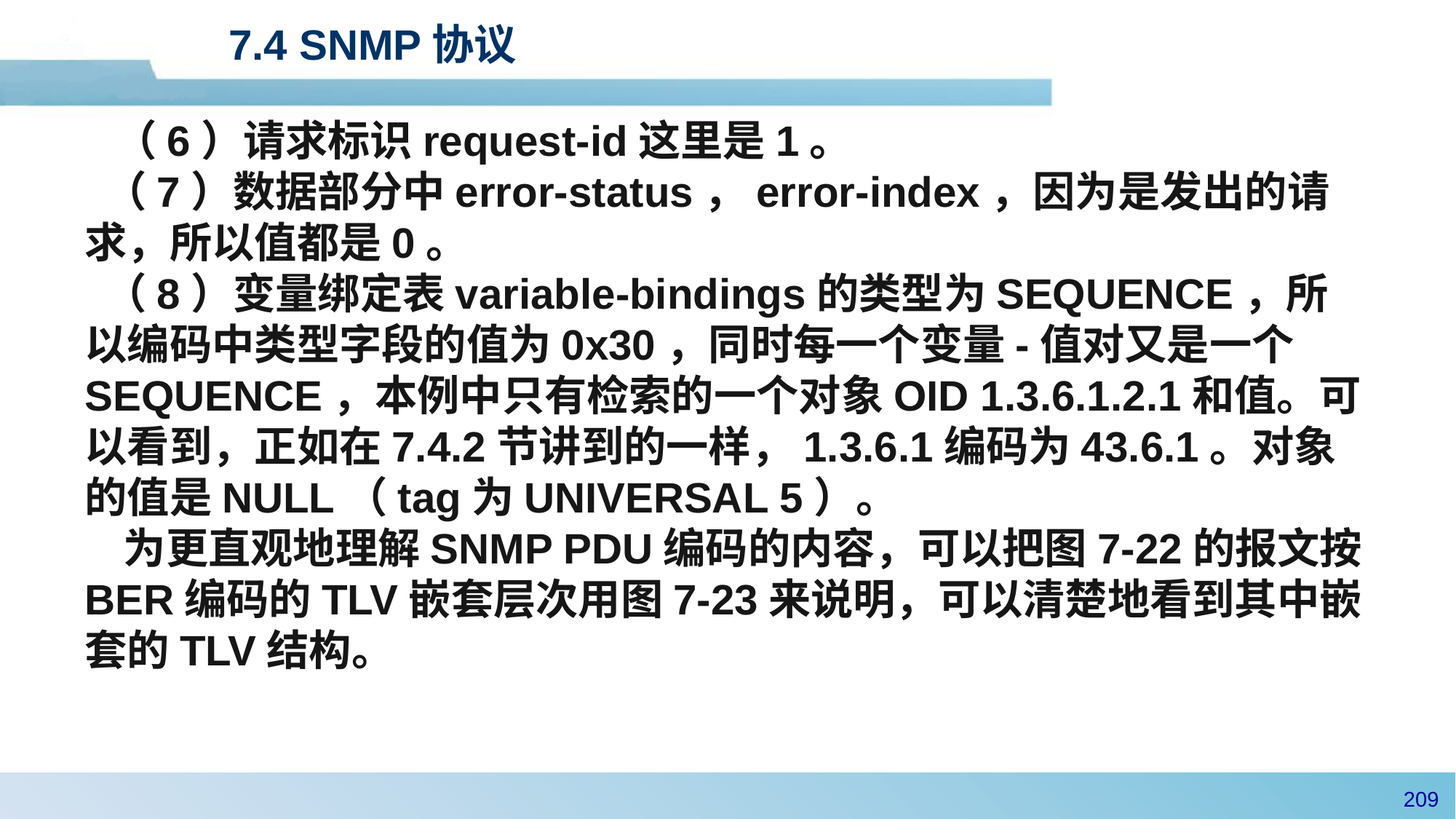

#
7.4 SNMP协议
  （6）请求标识request-id这里是1。
  （7）数据部分中error-status，error-index，因为是发出的请求，所以值都是0。
  （8）变量绑定表variable-bindings的类型为SEQUENCE，所以编码中类型字段的值为0x30，同时每一个变量-值对又是一个SEQUENCE，本例中只有检索的一个对象OID 1.3.6.1.2.1和值。可以看到，正如在7.4.2节讲到的一样，1.3.6.1编码为43.6.1。对象的值是NULL（tag为UNIVERSAL 5）。
    为更直观地理解SNMP PDU编码的内容，可以把图7-22的报文按BER编码的TLV嵌套层次用图7-23来说明，可以清楚地看到其中嵌套的TLV结构。
209